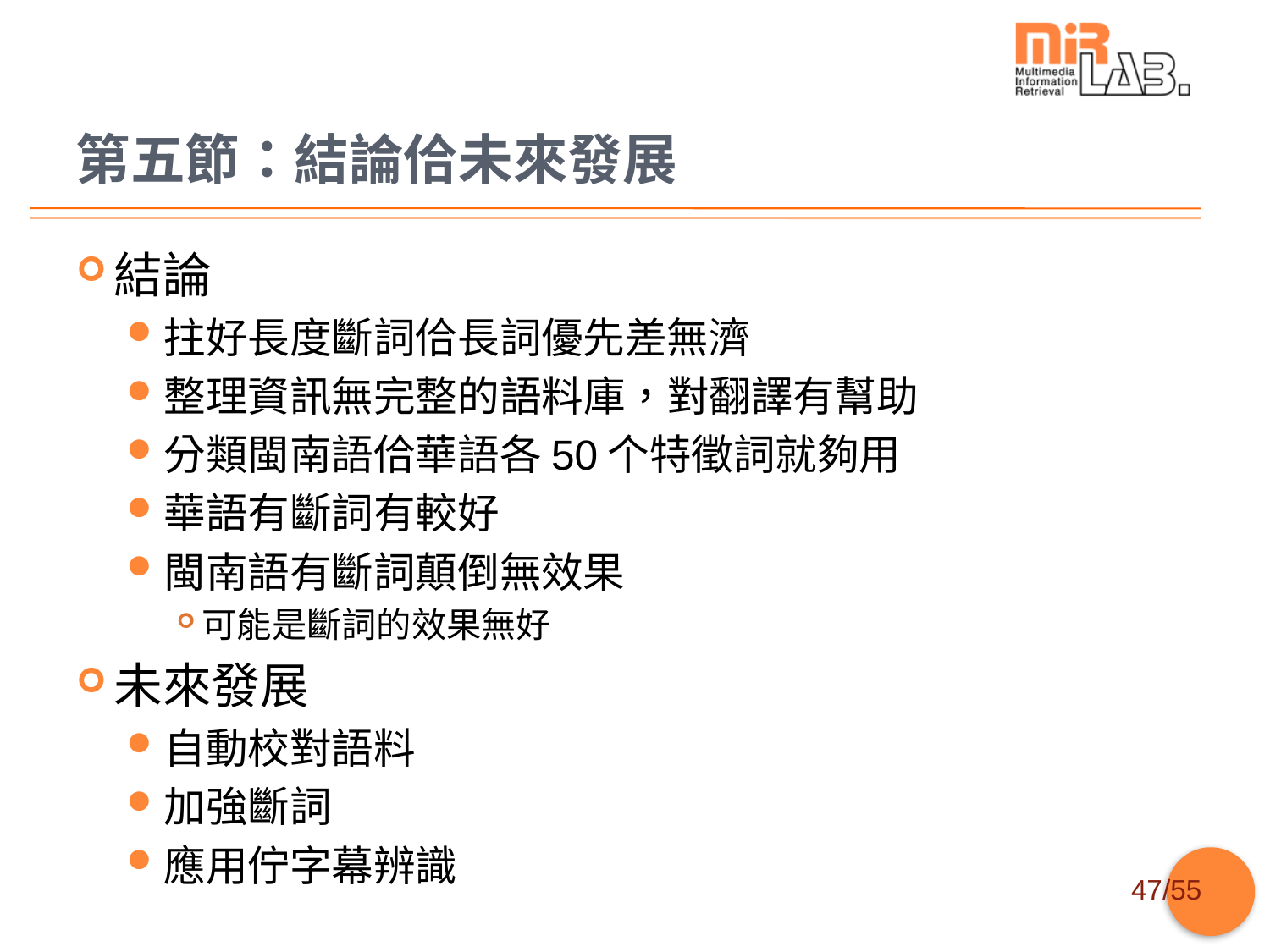

# 第五節：結論佮未來發展
結論
拄好長度斷詞佮長詞優先差無濟
整理資訊無完整的語料庫，對翻譯有幫助
分類閩南語佮華語各50个特徵詞就夠用
華語有斷詞有較好
閩南語有斷詞顛倒無效果
可能是斷詞的效果無好
未來發展
自動校對語料
加強斷詞
應用佇字幕辨識